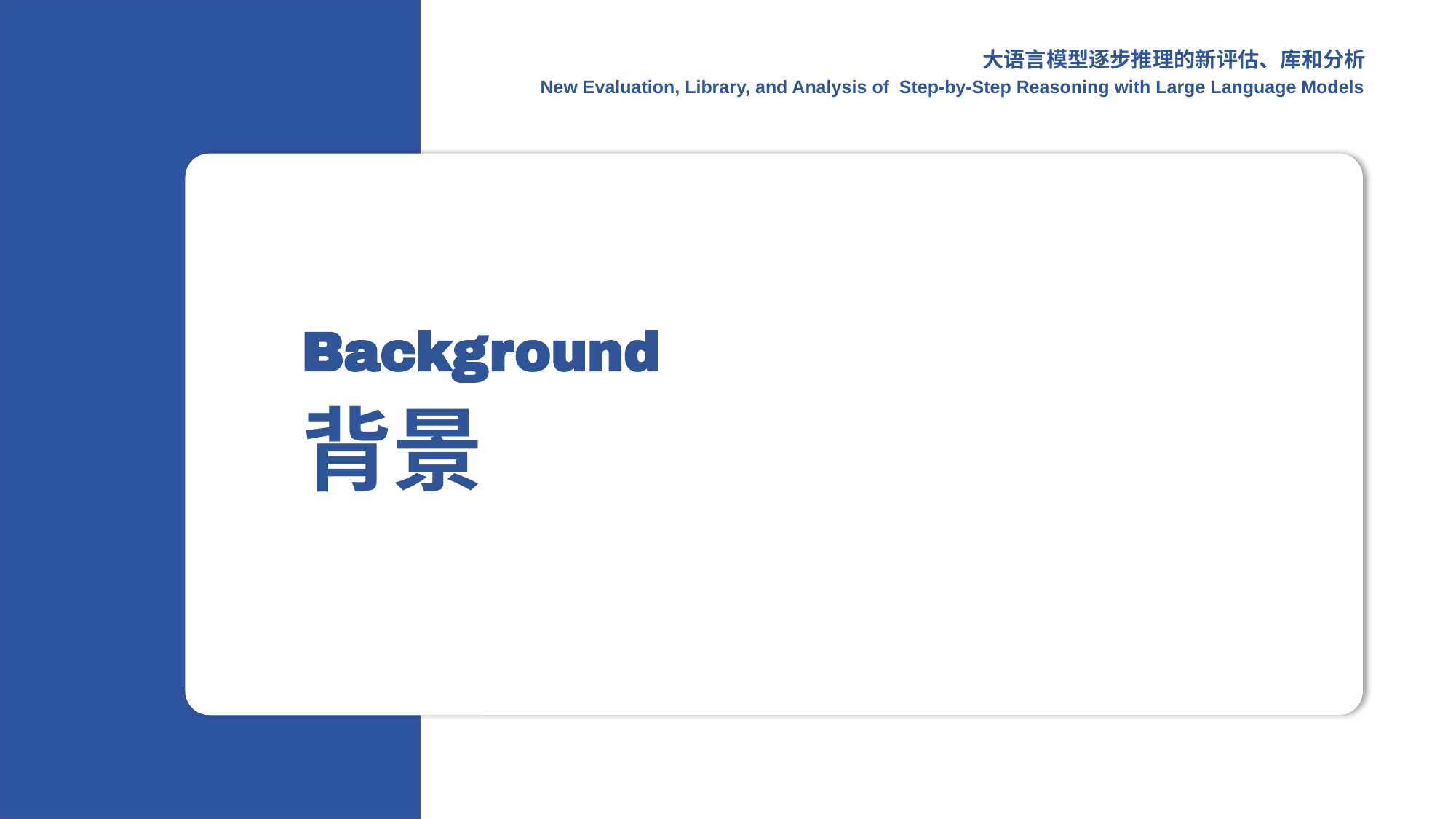

大语言模型逐步推理的新评估、库和分析
New Evaluation, Library, and Analysis of  Step-by-Step Reasoning with Large Language Models

Background
背景